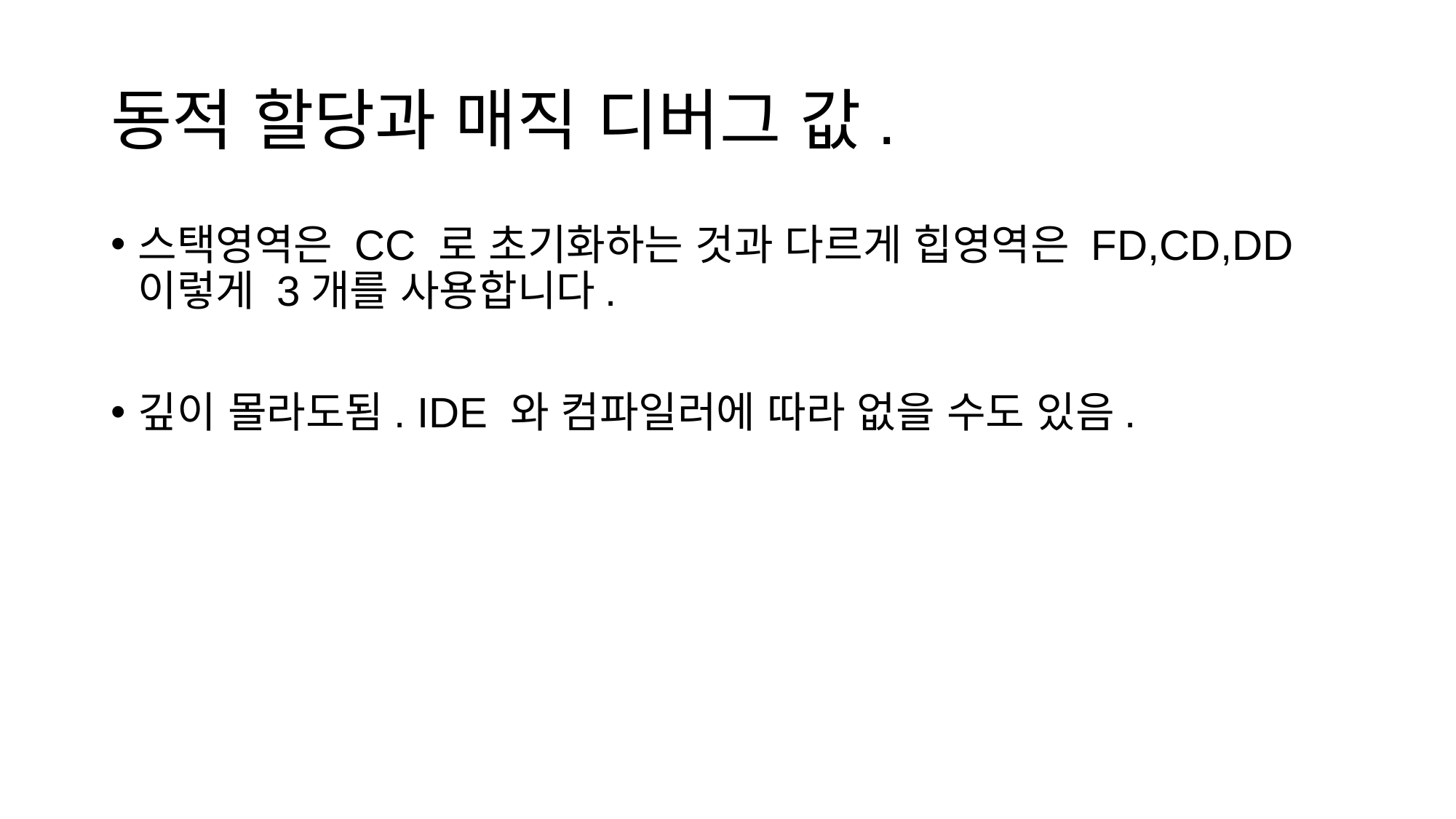

# 동적 할당과 매직 디버그 값.
스택영역은 CC 로 초기화하는 것과 다르게 힙영역은 FD,CD,DD 이렇게 3개를 사용합니다.

깊이 몰라도됨. IDE 와 컴파일러에 따라 없을 수도 있음.